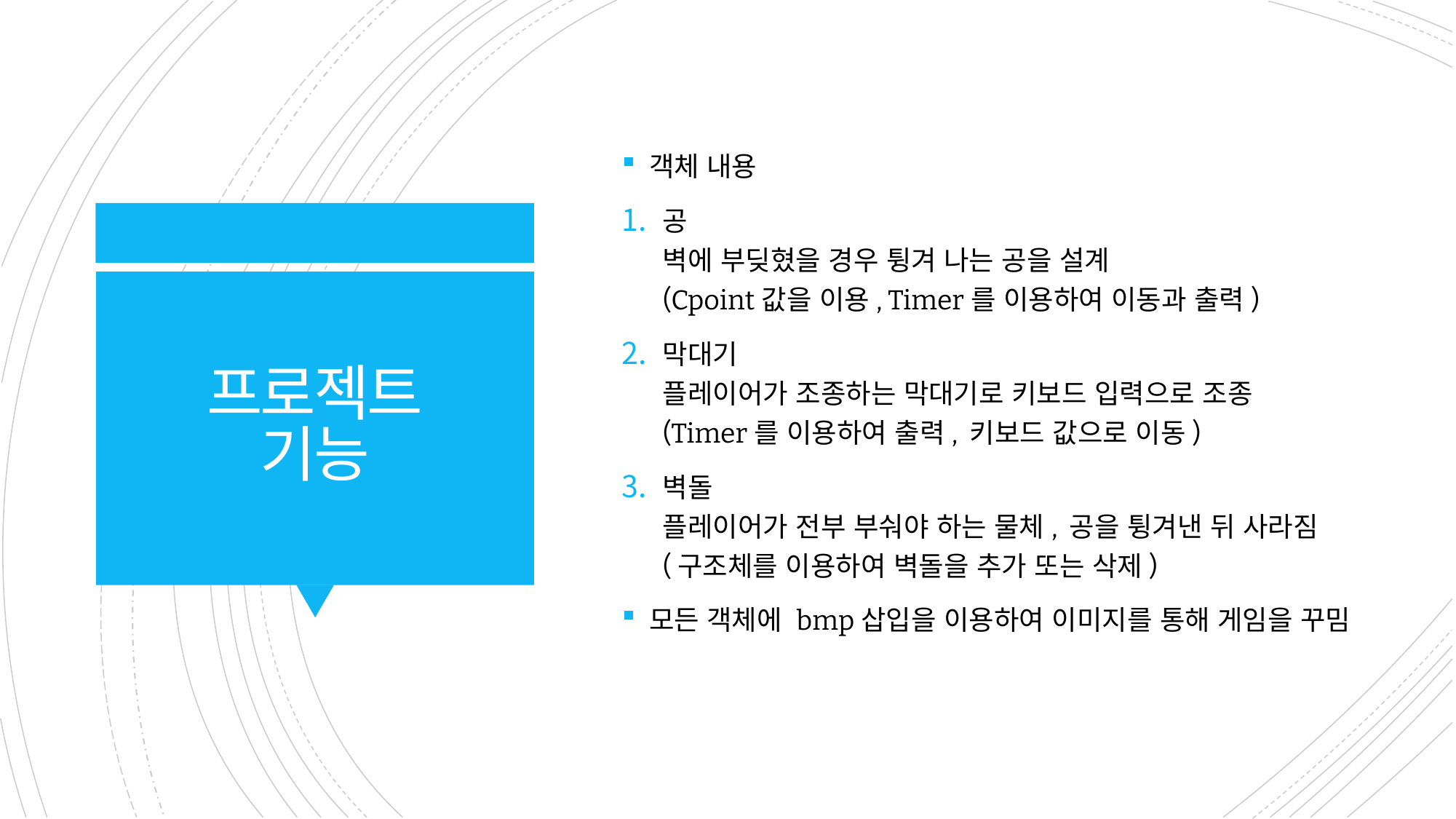

객체 내용
공
벽에 부딪혔을 경우 튕겨 나는 공을 설계
(Cpoint값을 이용, Timer를 이용하여 이동과 출력)
막대기
플레이어가 조종하는 막대기로 키보드 입력으로 조종
(Timer를 이용하여 출력, 키보드 값으로 이동)
벽돌
플레이어가 전부 부숴야 하는 물체, 공을 튕겨낸 뒤 사라짐
(구조체를 이용하여 벽돌을 추가 또는 삭제)
모든 객체에 bmp삽입을 이용하여 이미지를 통해 게임을 꾸밈
# 프로젝트 기능